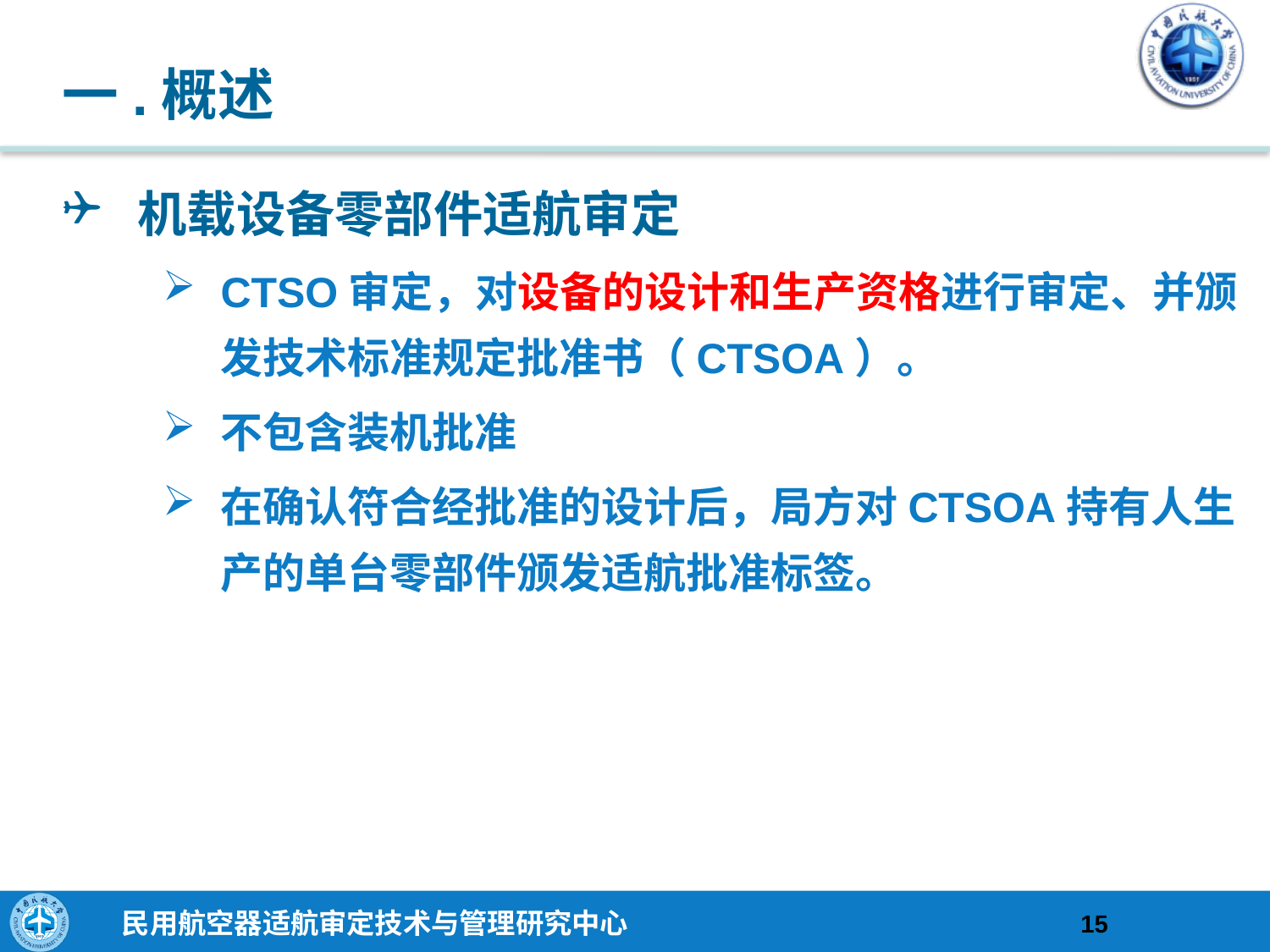

# 一.概述
机载设备零部件适航审定
CTSO审定，对设备的设计和生产资格进行审定、并颁发技术标准规定批准书（CTSOA）。
不包含装机批准
在确认符合经批准的设计后，局方对CTSOA持有人生产的单台零部件颁发适航批准标签。